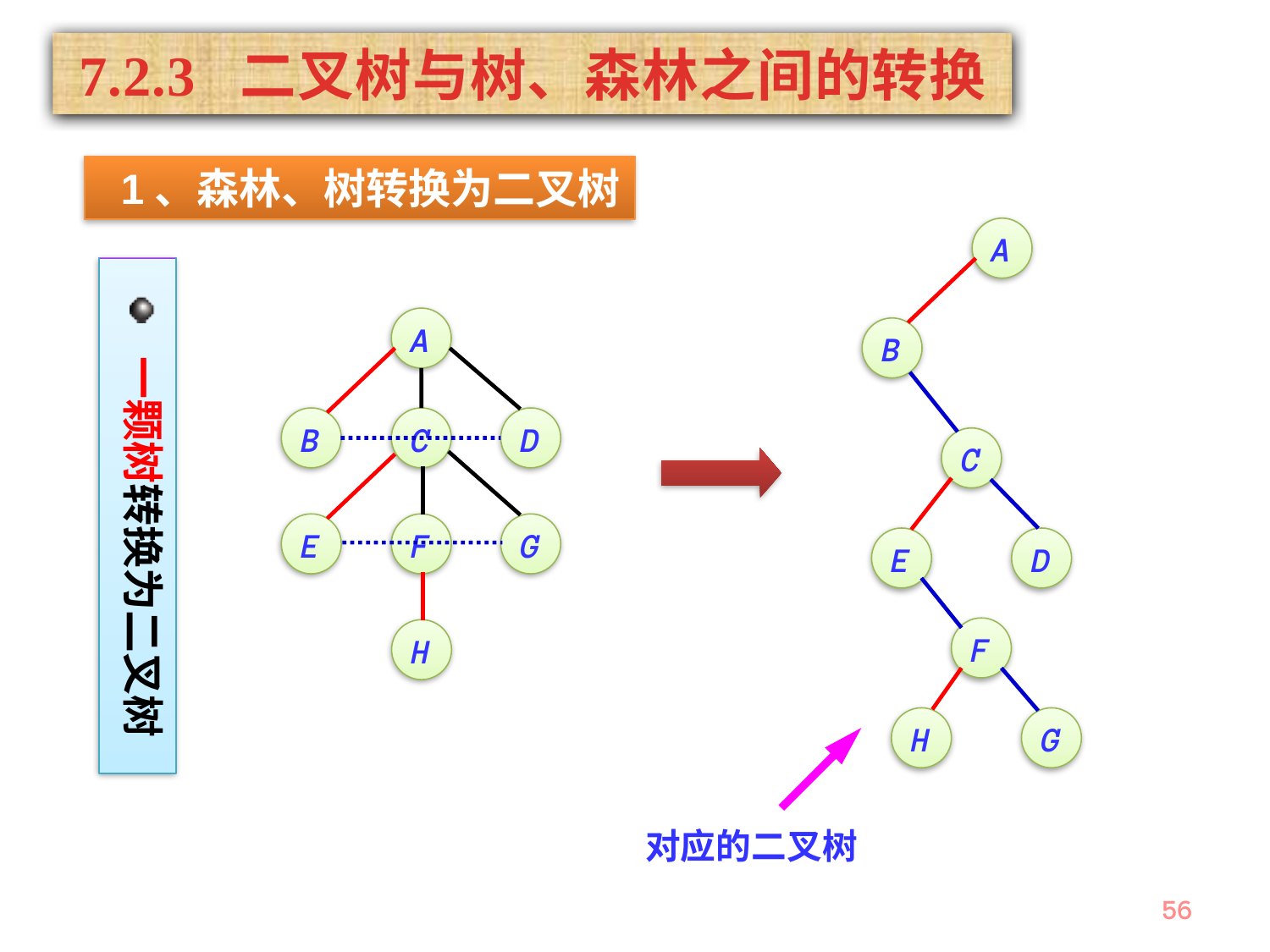

7.2.3  二叉树与树、森林之间的转换
  1、森林、树转换为二叉树
A

B

C

E
D

F

H
G

一颗树转换为二叉树
A

B
C
D

E
F
G

H

对应的二叉树
56